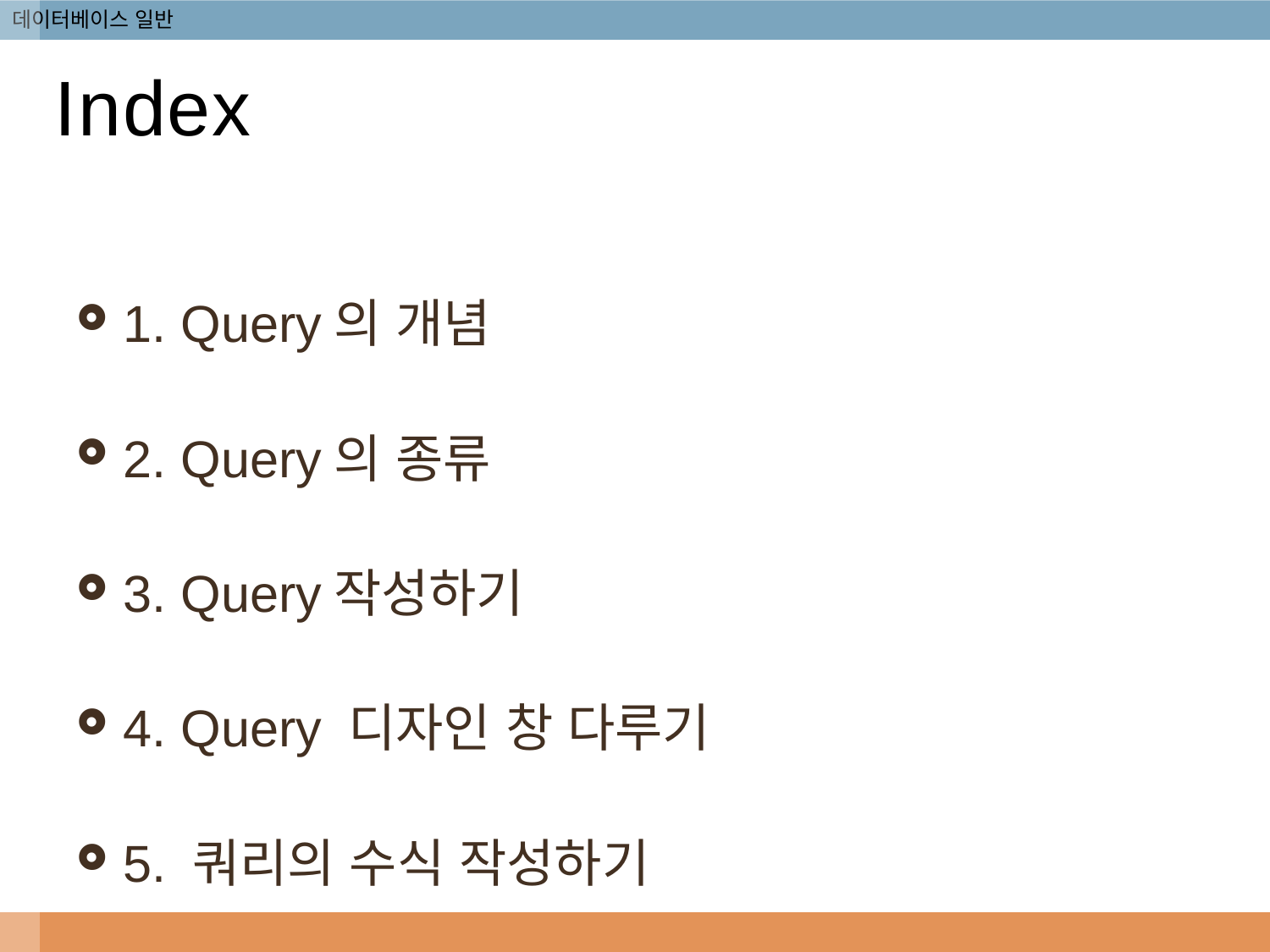

# Index
1. Query의 개념
2. Query의 종류
3. Query작성하기
4. Query 디자인 창 다루기
5. 쿼리의 수식 작성하기